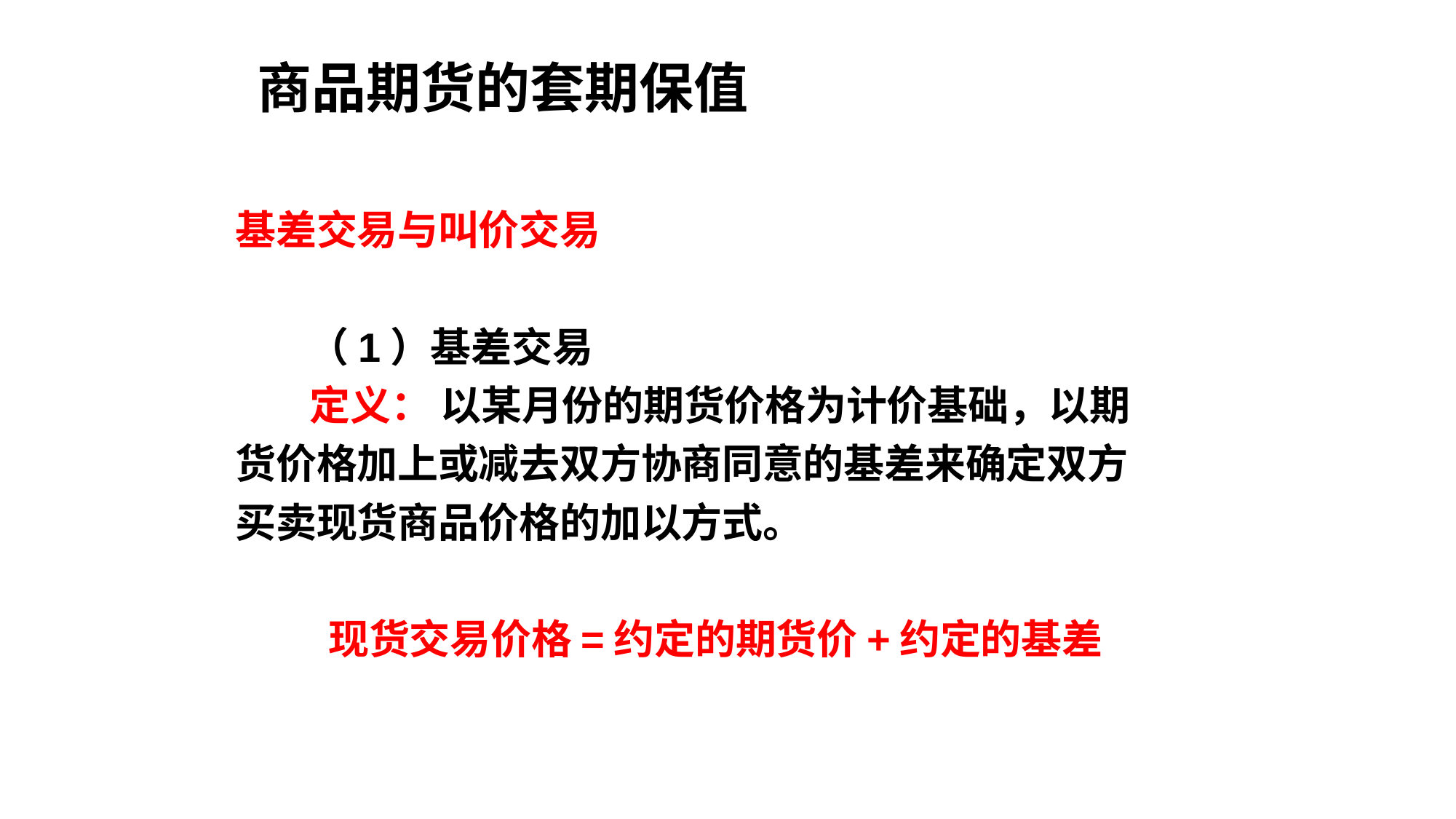

商品期货的套期保值
基差交易与叫价交易

       （1）基差交易
       定义： 以某月份的期货价格为计价基础，以期
货价格加上或减去双方协商同意的基差来确定双方
买卖现货商品价格的加以方式。

         现货交易价格=约定的期货价+约定的基差